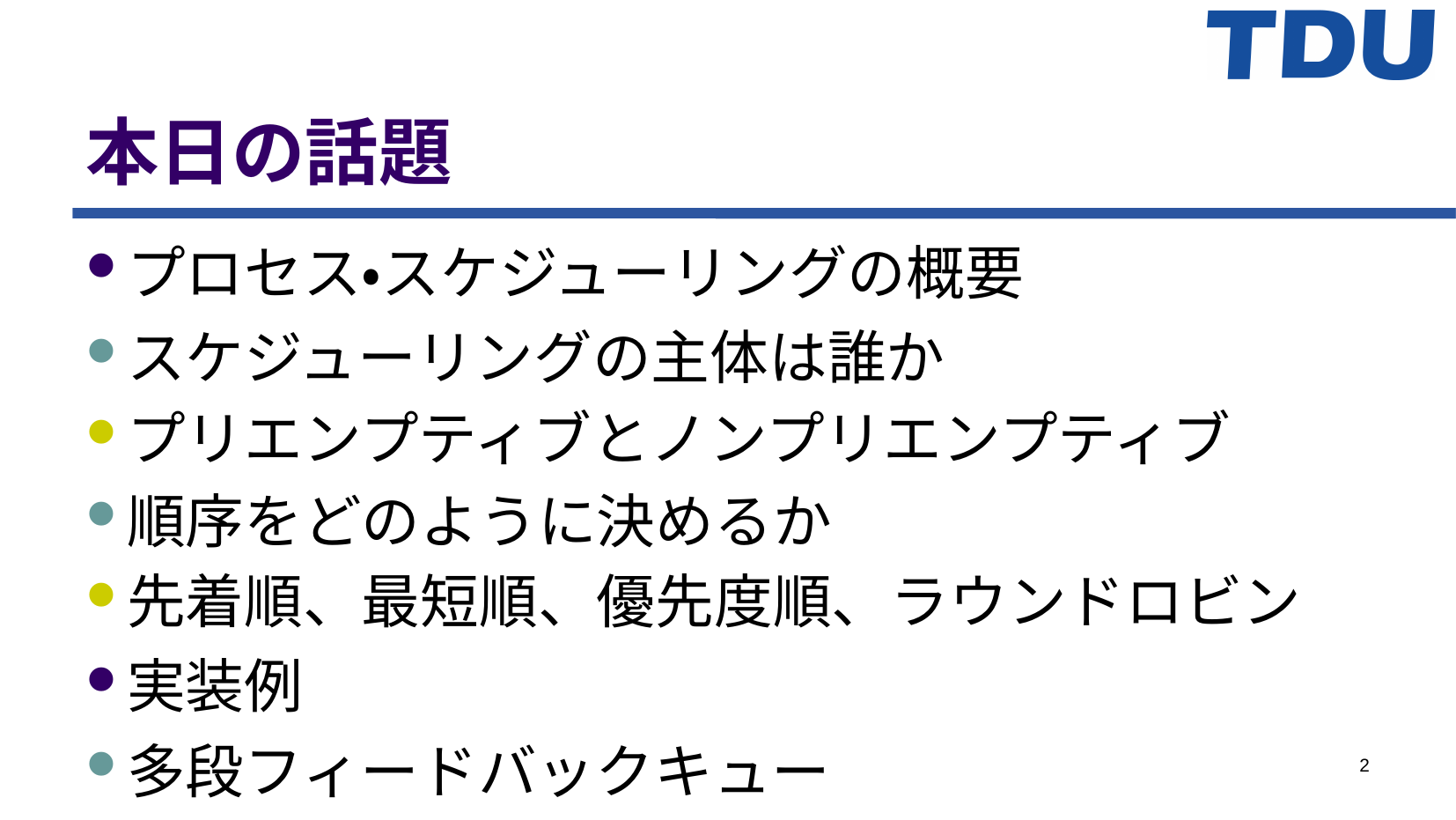

本日の話題
プロセス・スケジューリングの概要
スケジューリングの主体は誰か
プリエンプティブとノンプリエンプティブ
順序をどのように決めるか
先着順、最短順、優先度順、ラウンドロビン
実装例
多段フィードバックキュー
Completely Fair Scheduling
2